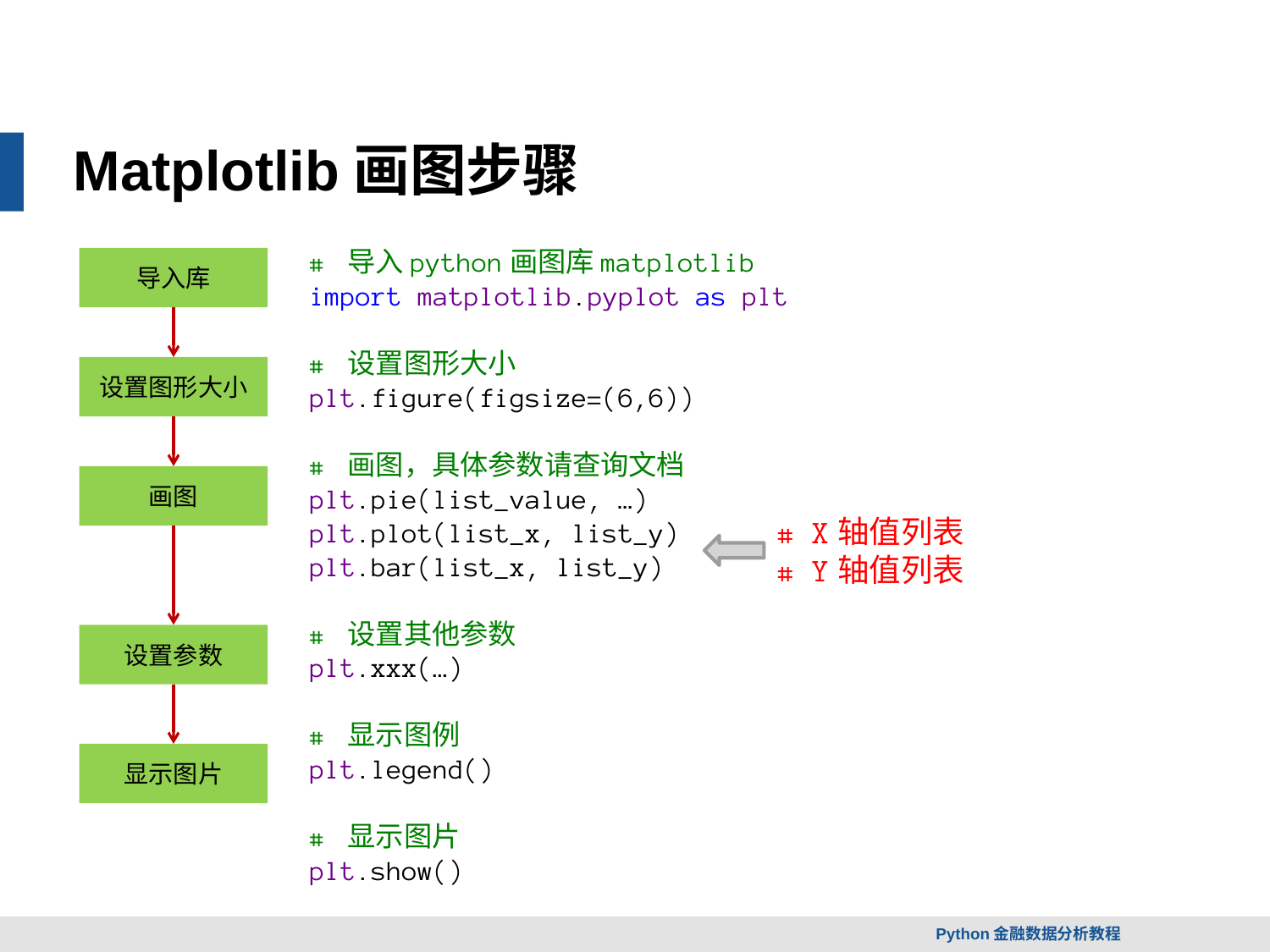

Matplotlib画图步骤

# 导入python画图库matplotlib
import matplotlib.pyplot as plt

# 设置图形大小
plt.figure(figsize=(6,6))

# 画图，具体参数请查询文档
plt.pie(list_value, …)
plt.plot(list_x, list_y)
plt.bar(list_x, list_y)

# 设置其他参数
plt.xxx(…)

# 显示图例
plt.legend()

# 显示图片
plt.show()
导入库
设置图形大小
画图
# X轴值列表
# Y轴值列表

设置参数
显示图片
Python金融数据分析教程